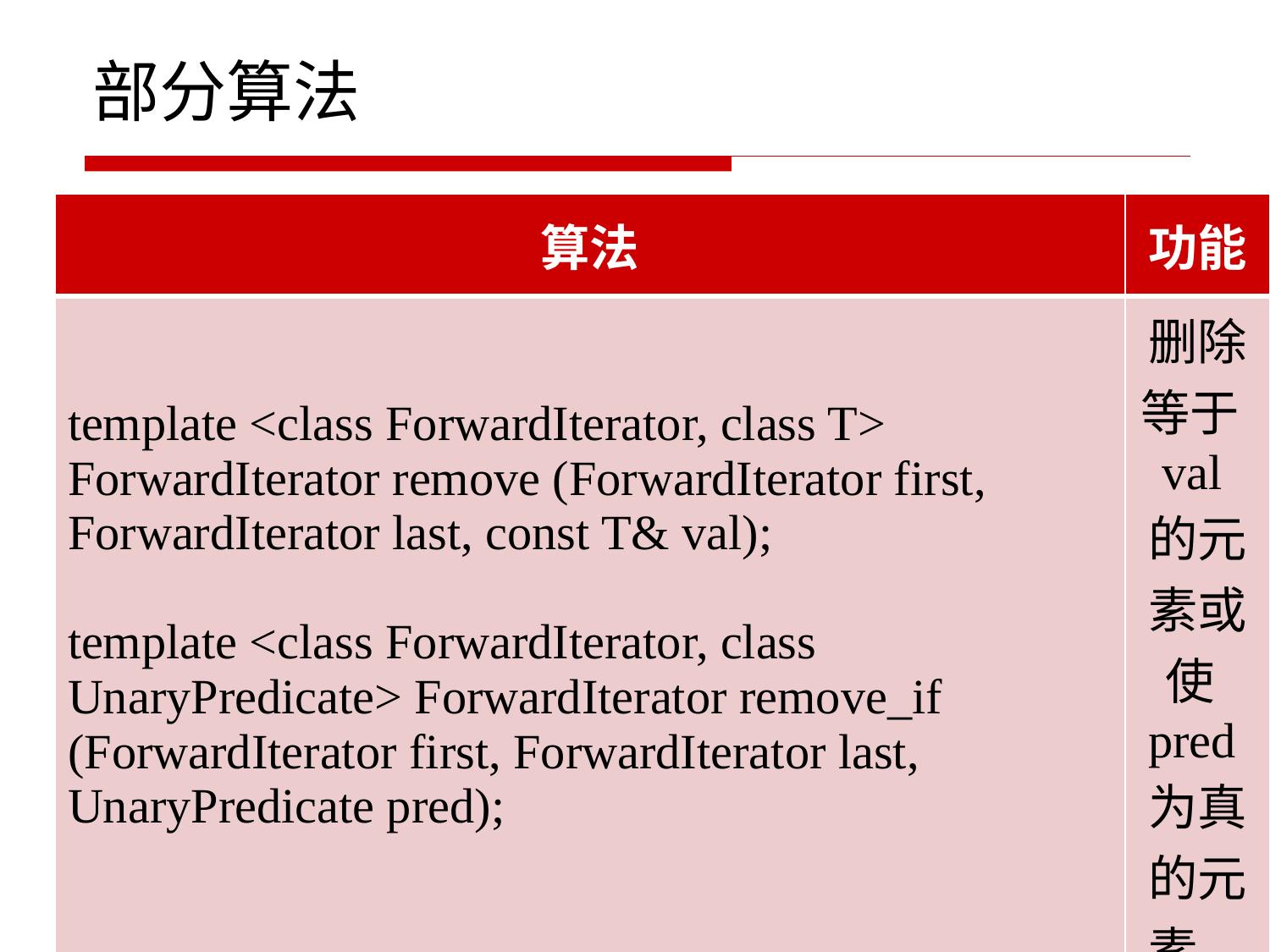

# 部分算法
| 算法 | 功能 |
| --- | --- |
| template <class ForwardIterator, class T> ForwardIterator remove (ForwardIterator first, ForwardIterator last, const T& val); template <class ForwardIterator, class UnaryPredicate> ForwardIterator remove\_if (ForwardIterator first, ForwardIterator last, UnaryPredicate pred); | 删除等于val的元素或使pred为真的元素。 |

33